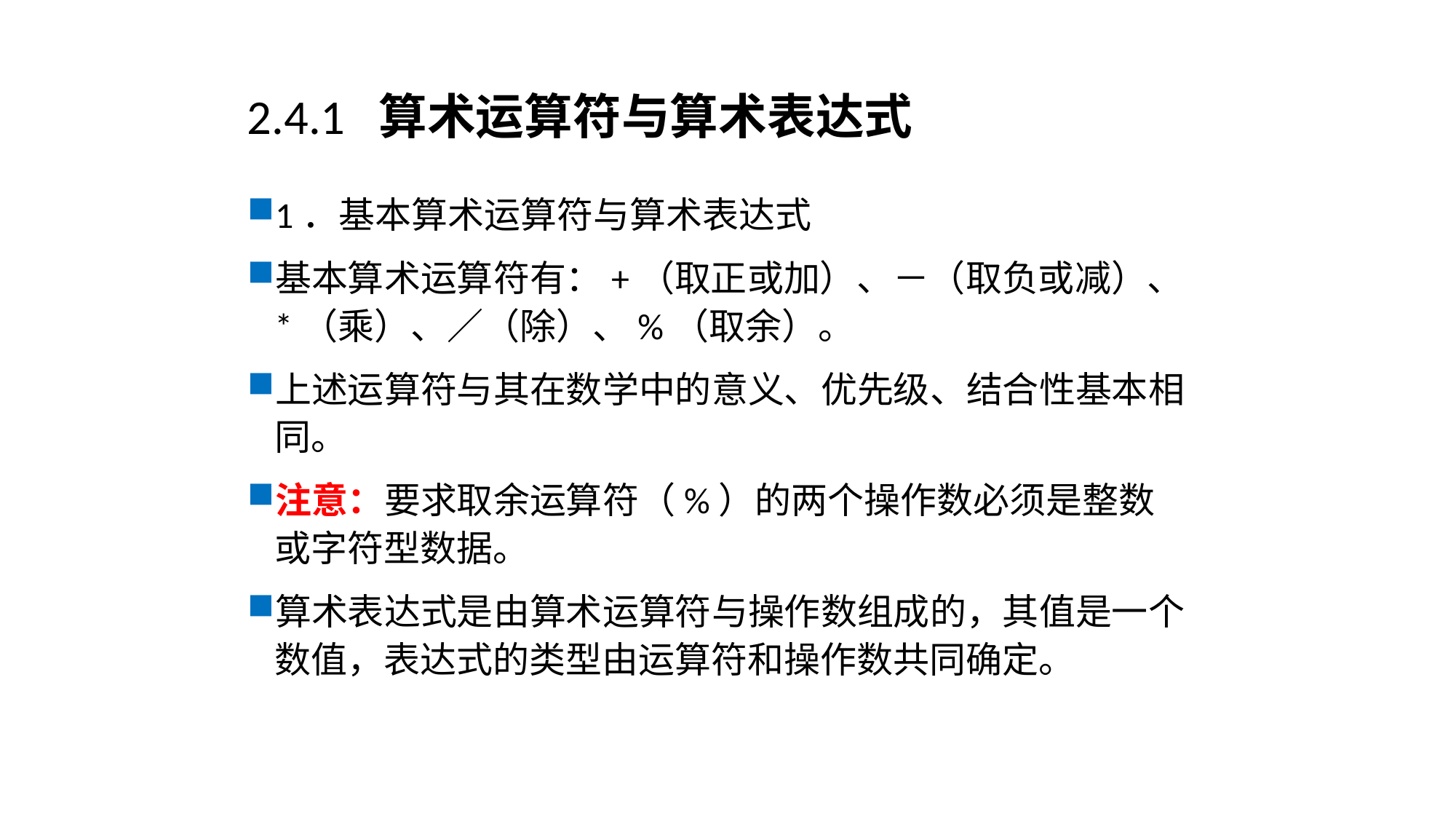

# 2.4.1  算术运算符与算术表达式
1．基本算术运算符与算术表达式
基本算术运算符有：+（取正或加）、－（取负或减）、*（乘）、／（除）、%（取余）。
上述运算符与其在数学中的意义、优先级、结合性基本相同。
注意：要求取余运算符（%）的两个操作数必须是整数或字符型数据。
算术表达式是由算术运算符与操作数组成的，其值是一个数值，表达式的类型由运算符和操作数共同确定。